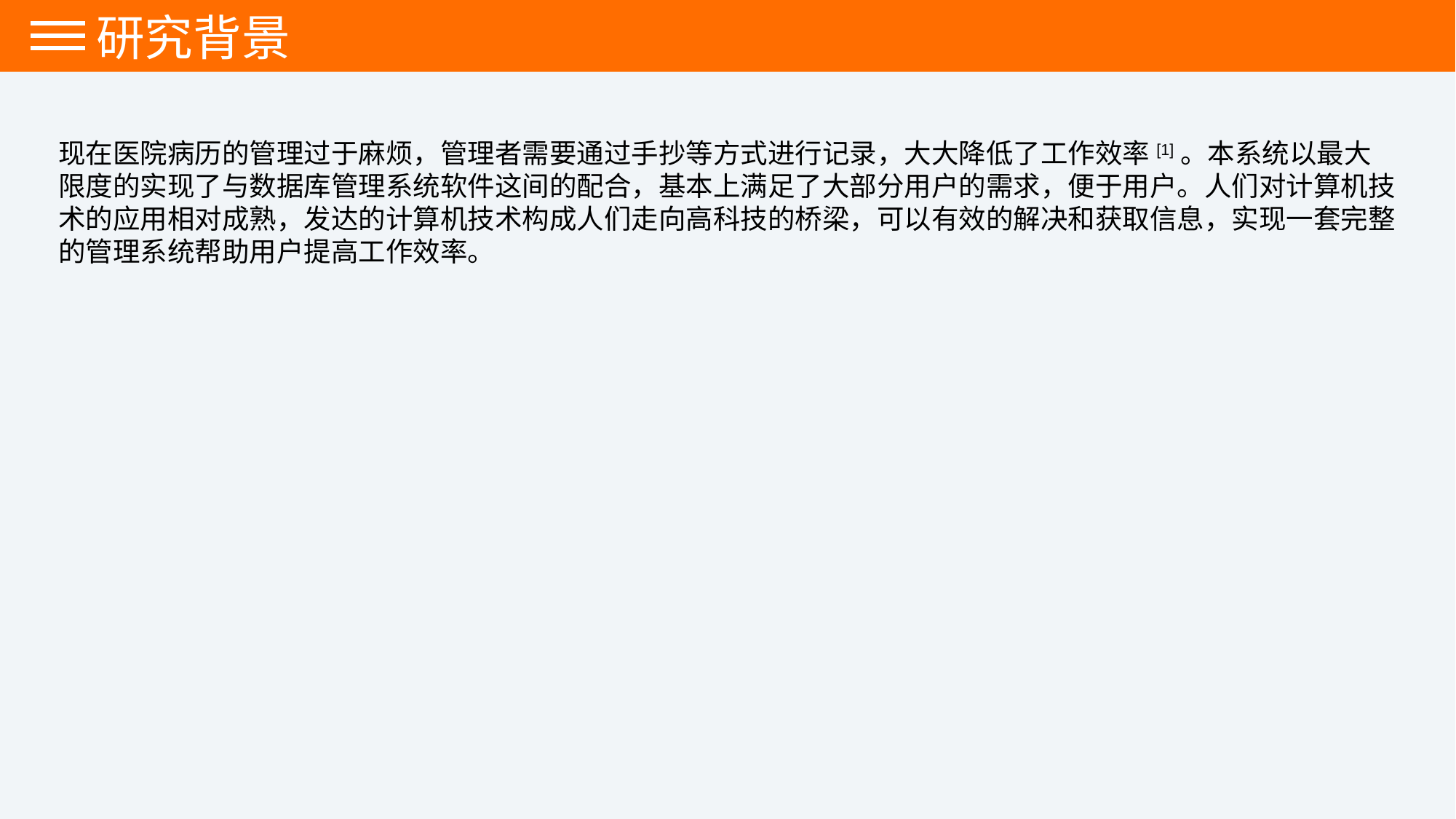

研究背景
现在医院病历的管理过于麻烦，管理者需要通过手抄等方式进行记录，大大降低了工作效率[1]。本系统以最大限度的实现了与数据库管理系统软件这间的配合，基本上满足了大部分用户的需求，便于用户。人们对计算机技术的应用相对成熟，发达的计算机技术构成人们走向高科技的桥梁，可以有效的解决和获取信息，实现一套完整的管理系统帮助用户提高工作效率。